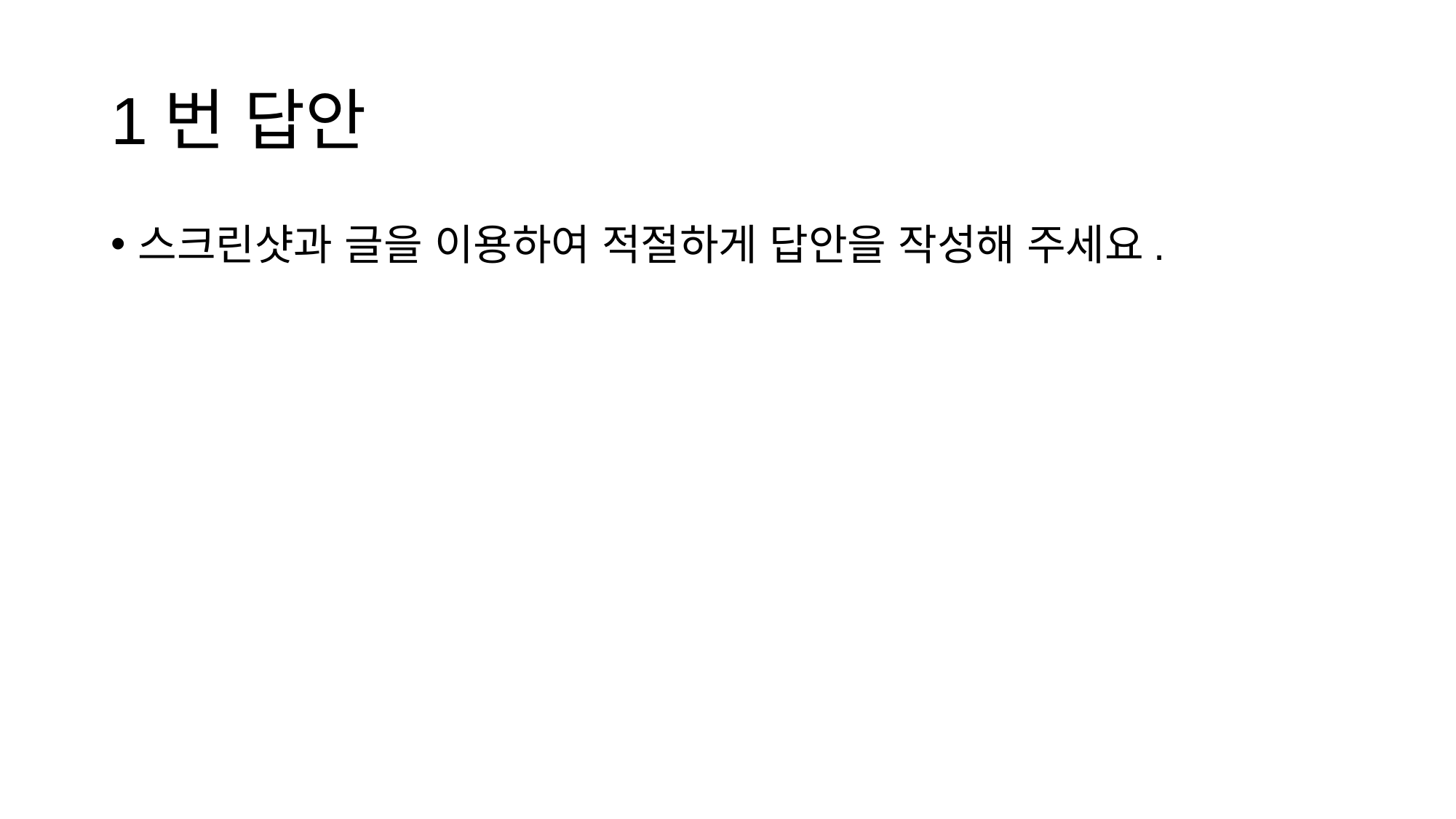

# 1번 답안
스크린샷과 글을 이용하여 적절하게 답안을 작성해 주세요.